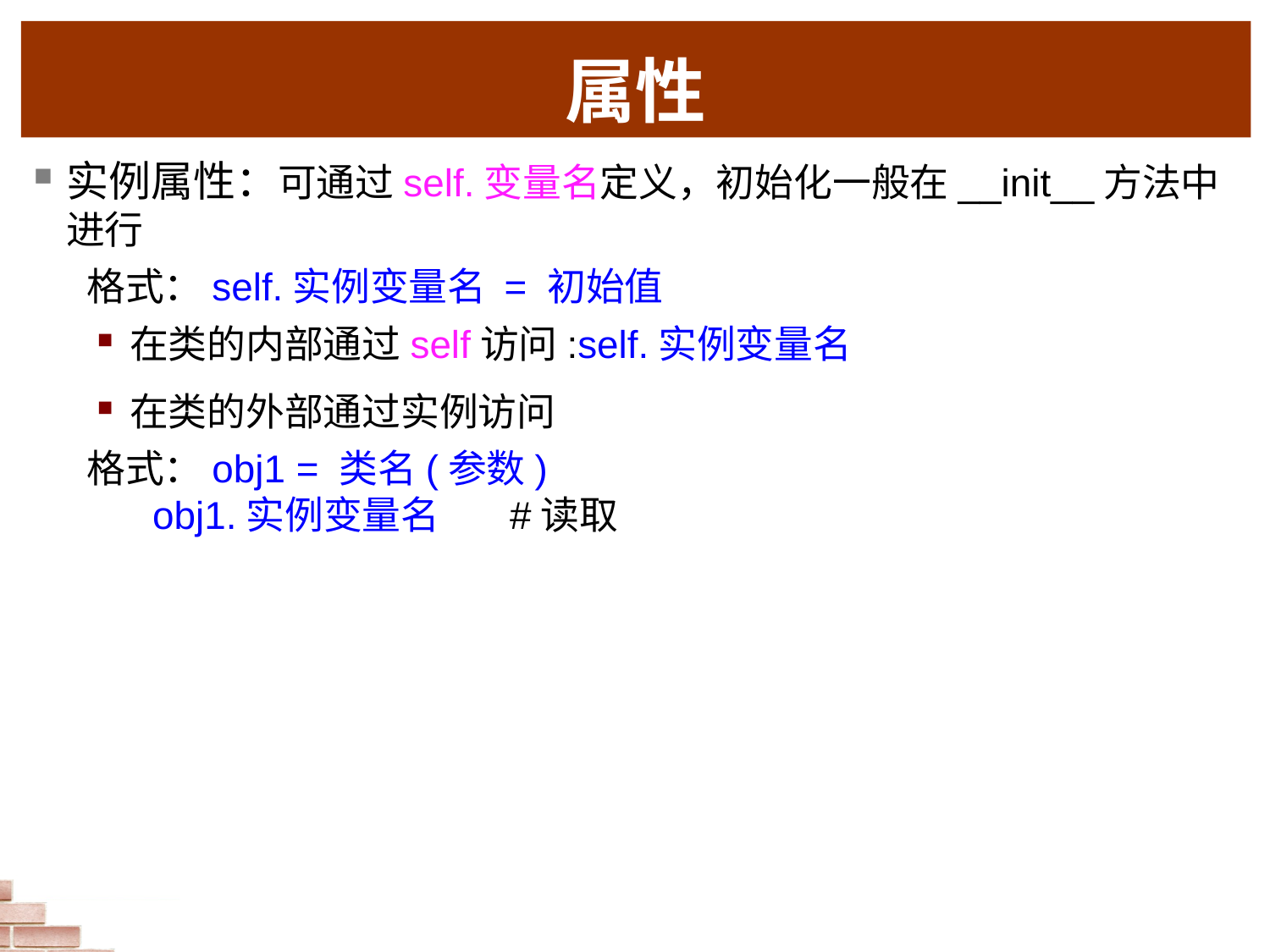

# 属性
实例属性：可通过self.变量名定义，初始化一般在__init__方法中进行
     格式：self.实例变量名 = 初始值
在类的内部通过self访问:self.实例变量名
在类的外部通过实例访问
     格式：obj1 = 类名(参数)
           obj1.实例变量名       #读取